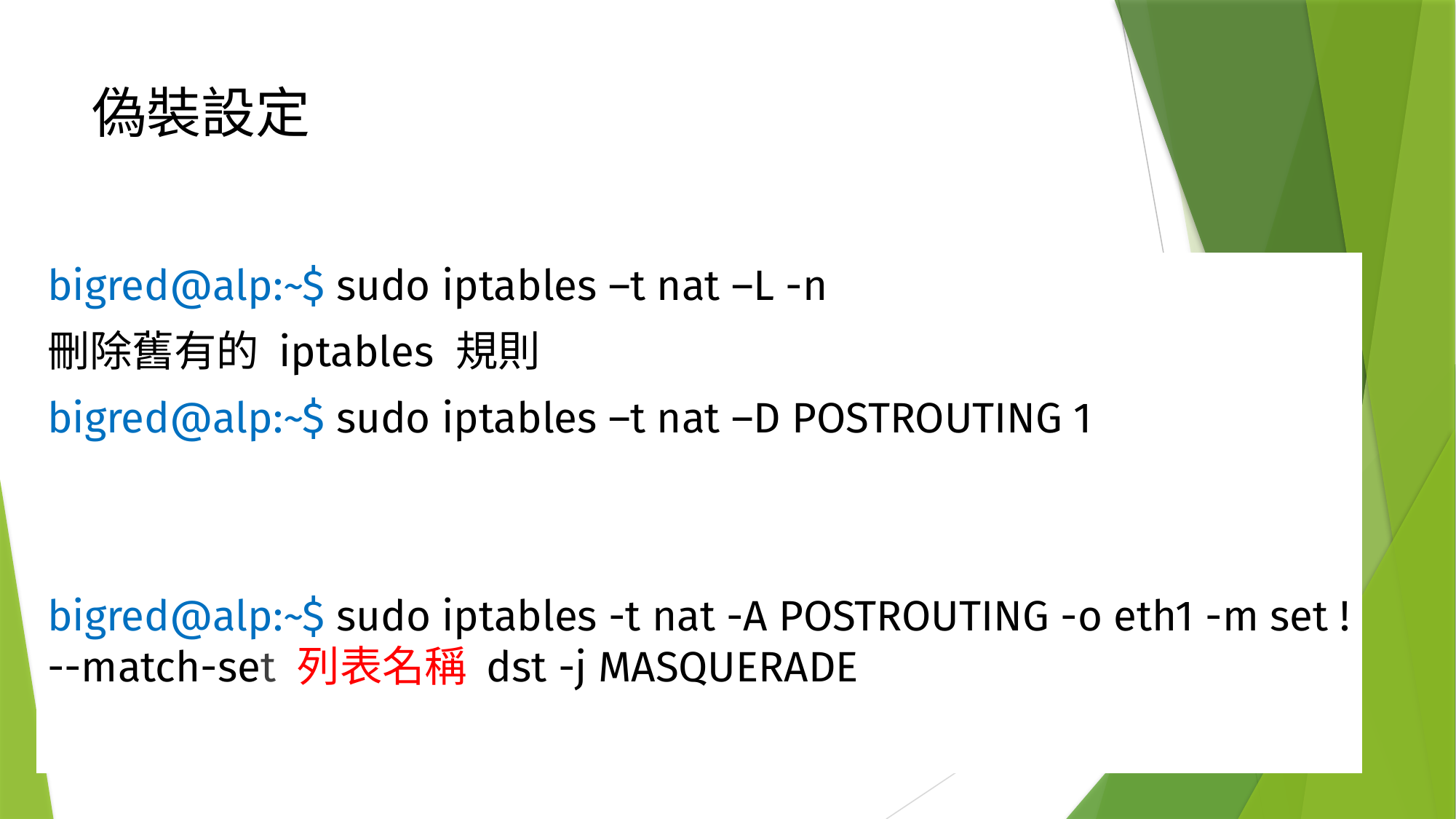

# 偽裝設定
bigred@alp:~$ sudo iptables –t nat –L -n
刪除舊有的 iptables 規則
bigred@alp:~$ sudo iptables –t nat –D POSTROUTING 1

bigred@alp:~$ sudo iptables -t nat -A POSTROUTING -o eth1 -m set ! --match-set 列表名稱 dst -j MASQUERADE